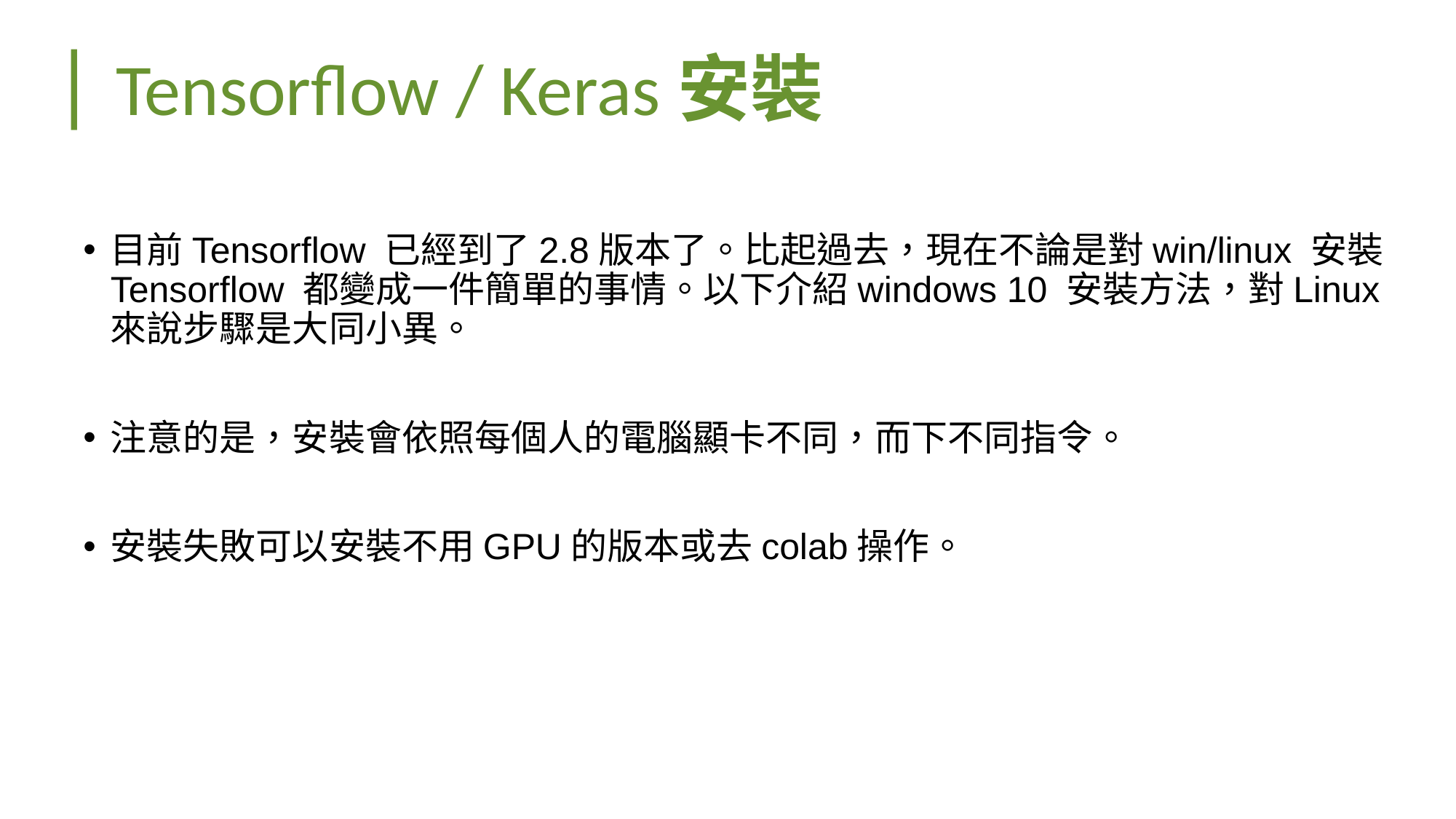

# | Tensorflow / Keras安裝
目前Tensorflow 已經到了2.8版本了。比起過去，現在不論是對win/linux 安裝Tensorflow 都變成一件簡單的事情。以下介紹windows 10 安裝方法，對Linux來說步驟是大同小異。

注意的是，安裝會依照每個人的電腦顯卡不同，而下不同指令。

安裝失敗可以安裝不用GPU的版本或去colab操作。